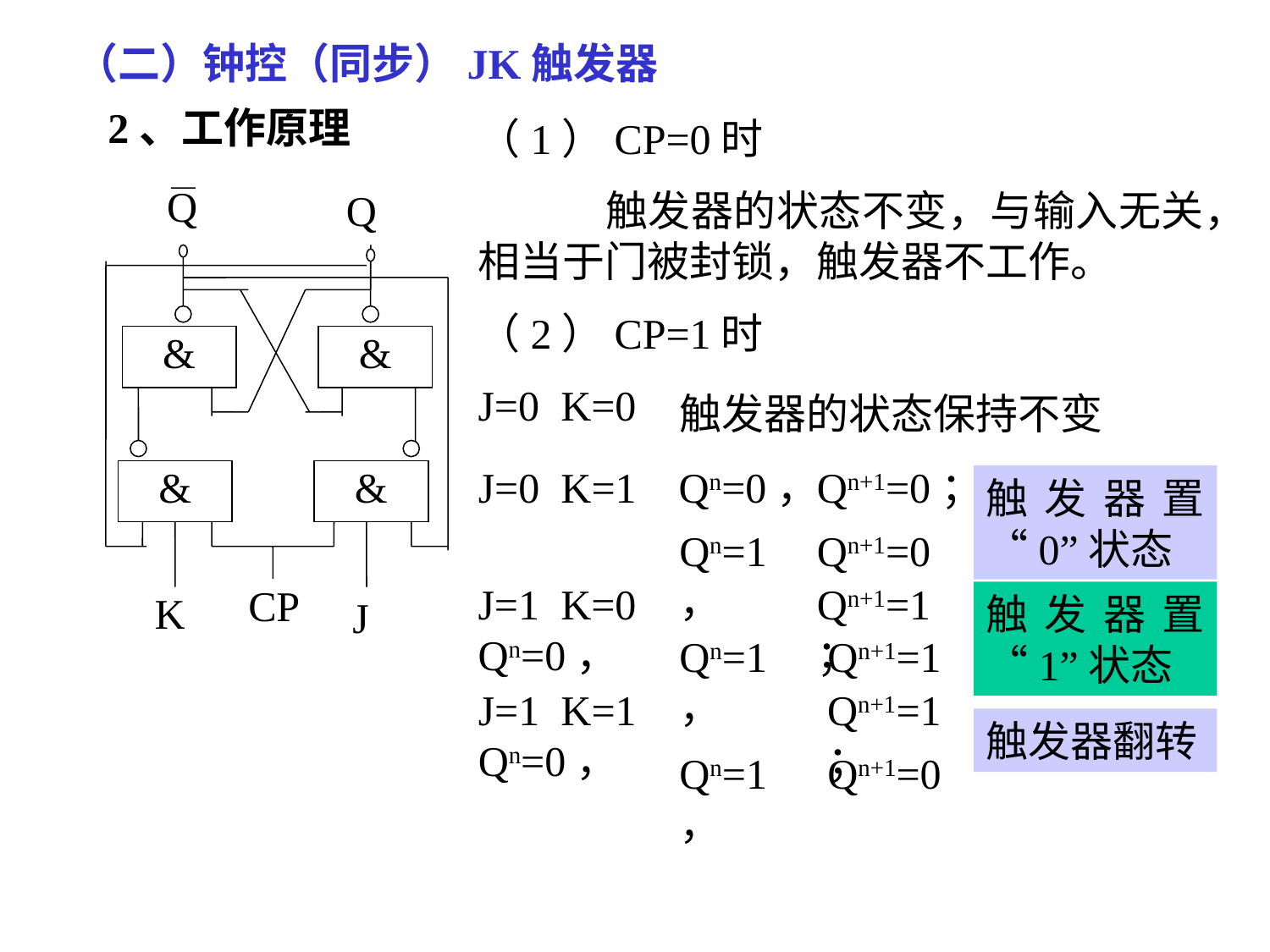

（二）钟控（同步）JK触发器
2、工作原理
（1）CP=0时
	触发器的状态不变，与输入无关，相当于门被封锁，触发器不工作。
（2）CP=1时
J=0  K=0
Q

Q

&
&

&
&

CP
K
 J
触发器的状态保持不变
J=0  K=1    Qn=0，
Qn+1=0；
触发器置“0”状态
Qn=1，
Qn+1=0
J=1  K=0    Qn=0，
Qn+1=1；
触发器置“1”状态
Qn=1，
Qn+1=1
J=1  K=1    Qn=0，
Qn+1=1；
触发器翻转
Qn=1，
Qn+1=0